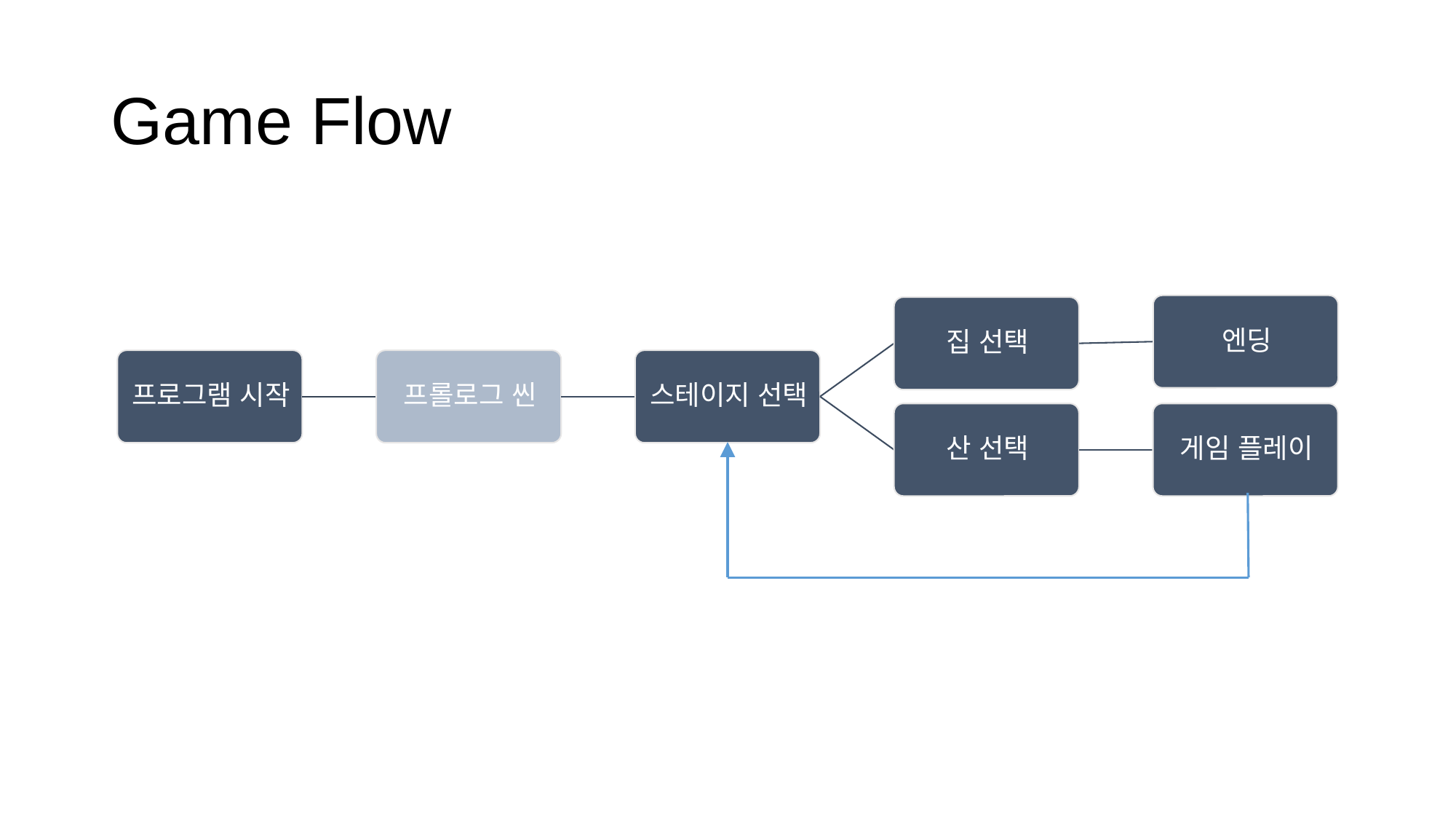

# Game Flow
프로그램 시작

프롤로그 씬

스테이지 선택

집 선택

엔딩

산 선택

게임 플레이